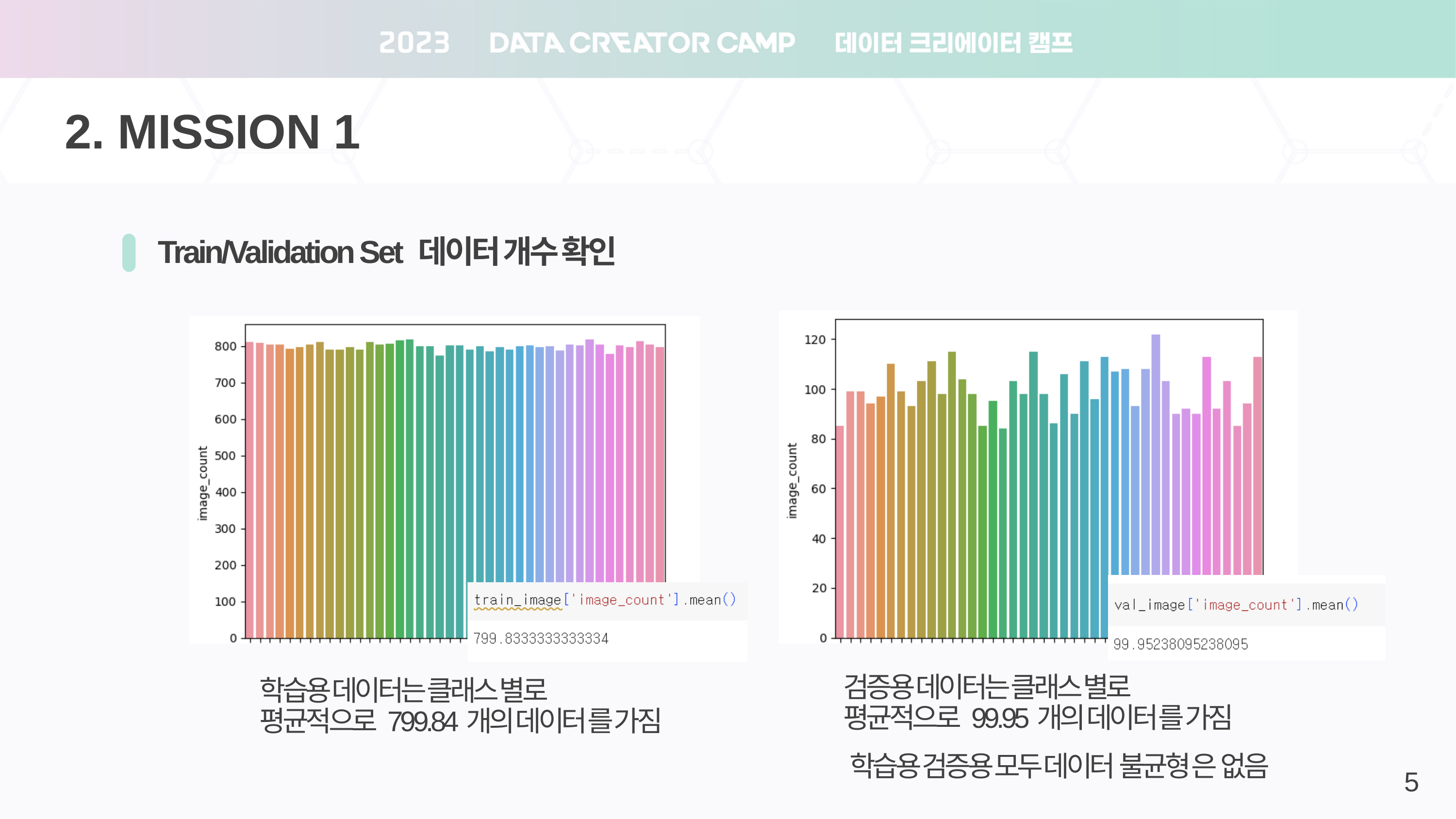

2. MISSION 1

Train/Validation Set 데이터 개수 확인

검증용 데이터는 클래스 별로
평균적으로 99.95개의 데이터 를 가짐
학습용 데이터는 클래스 별로
평균적으로 799.84개의 데이터 를 가짐
학습용 검증용 모두 데이터  불균형 은  없음
5